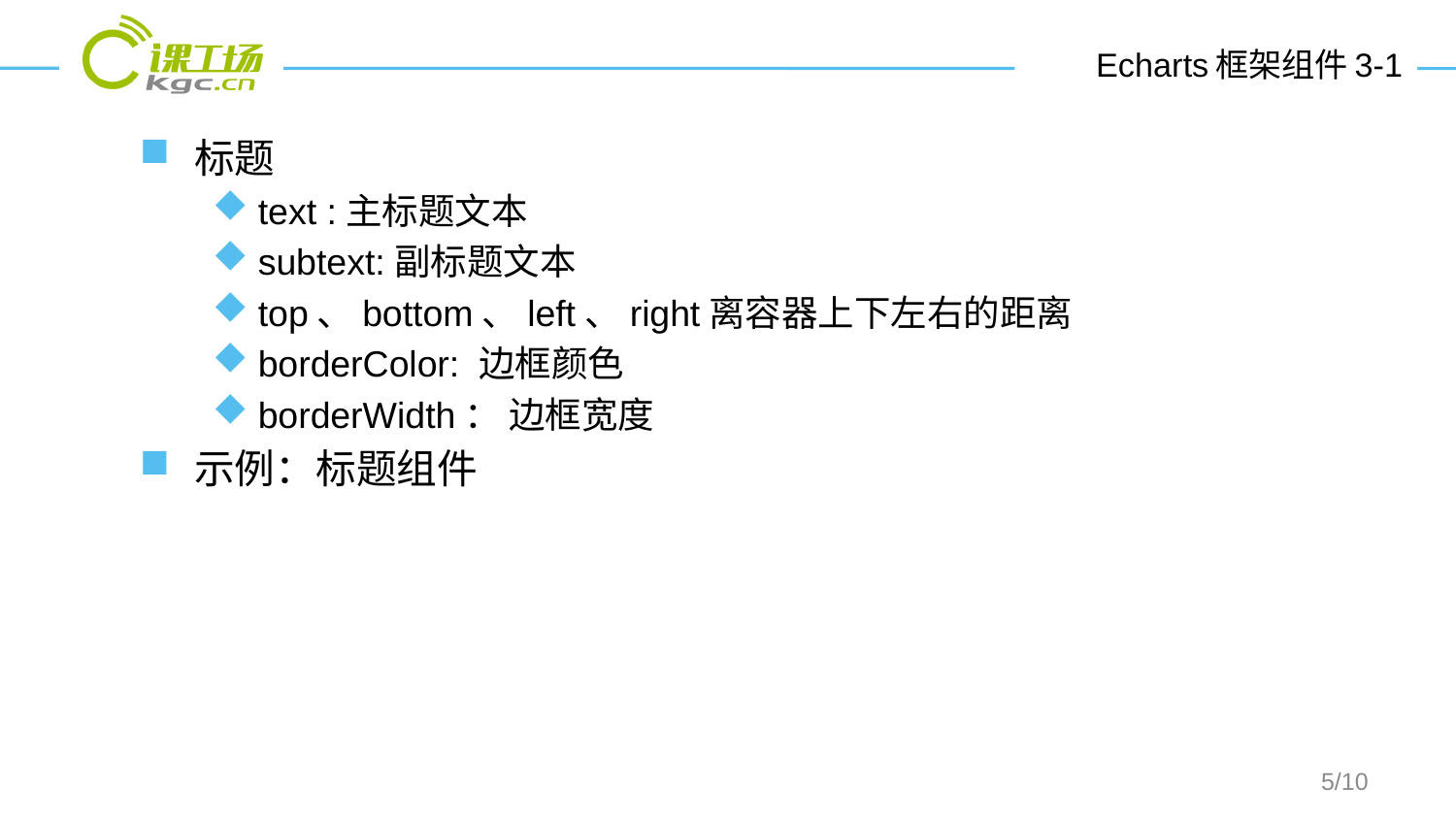

# Echarts框架组件3-1
标题
text :主标题文本
subtext:副标题文本
top、bottom、left、right离容器上下左右的距离
borderColor: 边框颜色
borderWidth： 边框宽度
示例：标题组件

5/10